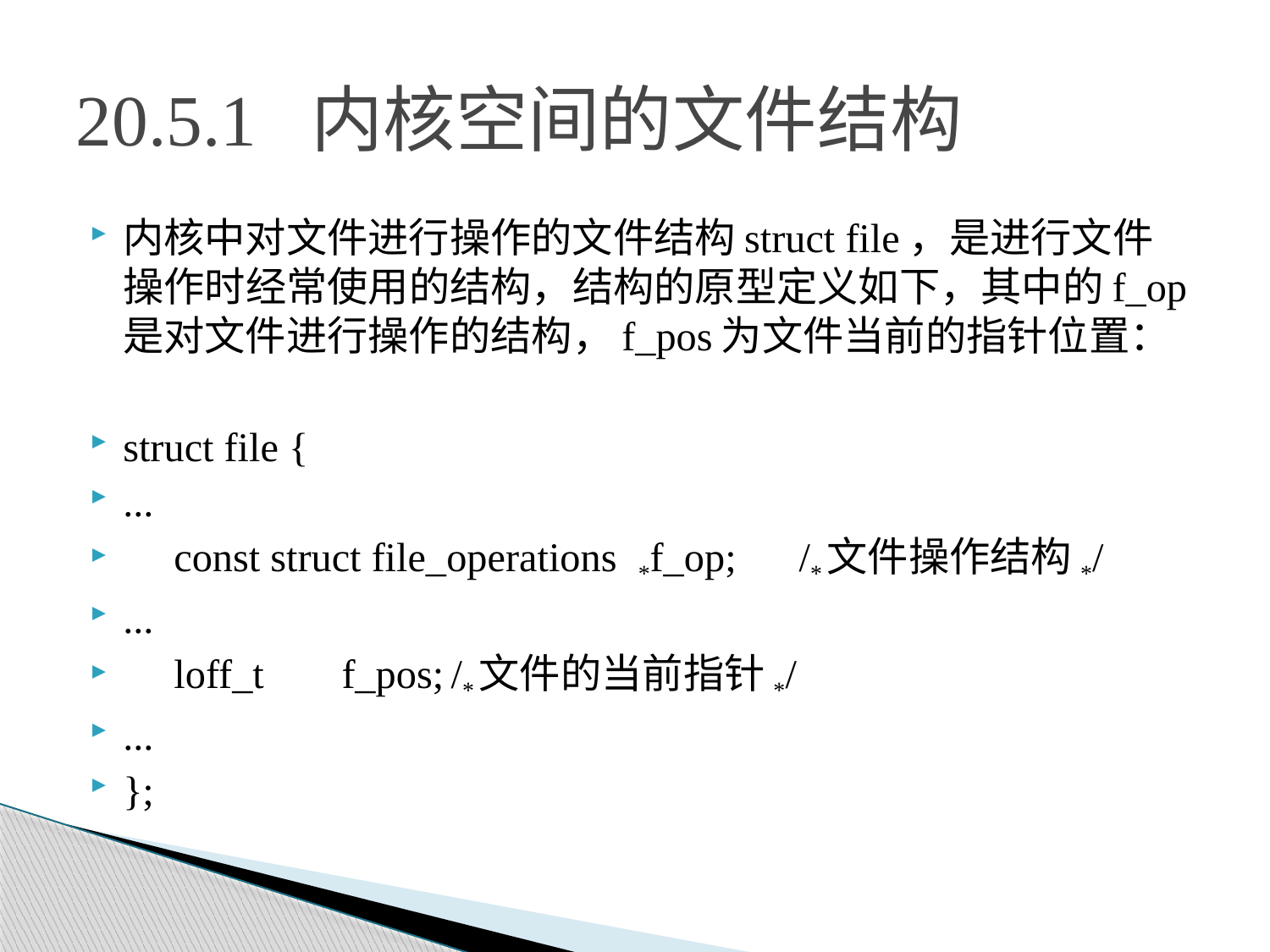

# 20.5.1  内核空间的文件结构
内核中对文件进行操作的文件结构struct file，是进行文件操作时经常使用的结构，结构的原型定义如下，其中的f_op是对文件进行操作的结构，f_pos为文件当前的指针位置：

struct file {
...
     const struct file_operations  *f_op;	  /*文件操作结构*/
...
     loff_t			f_pos;	/*文件的当前指针*/
...
};